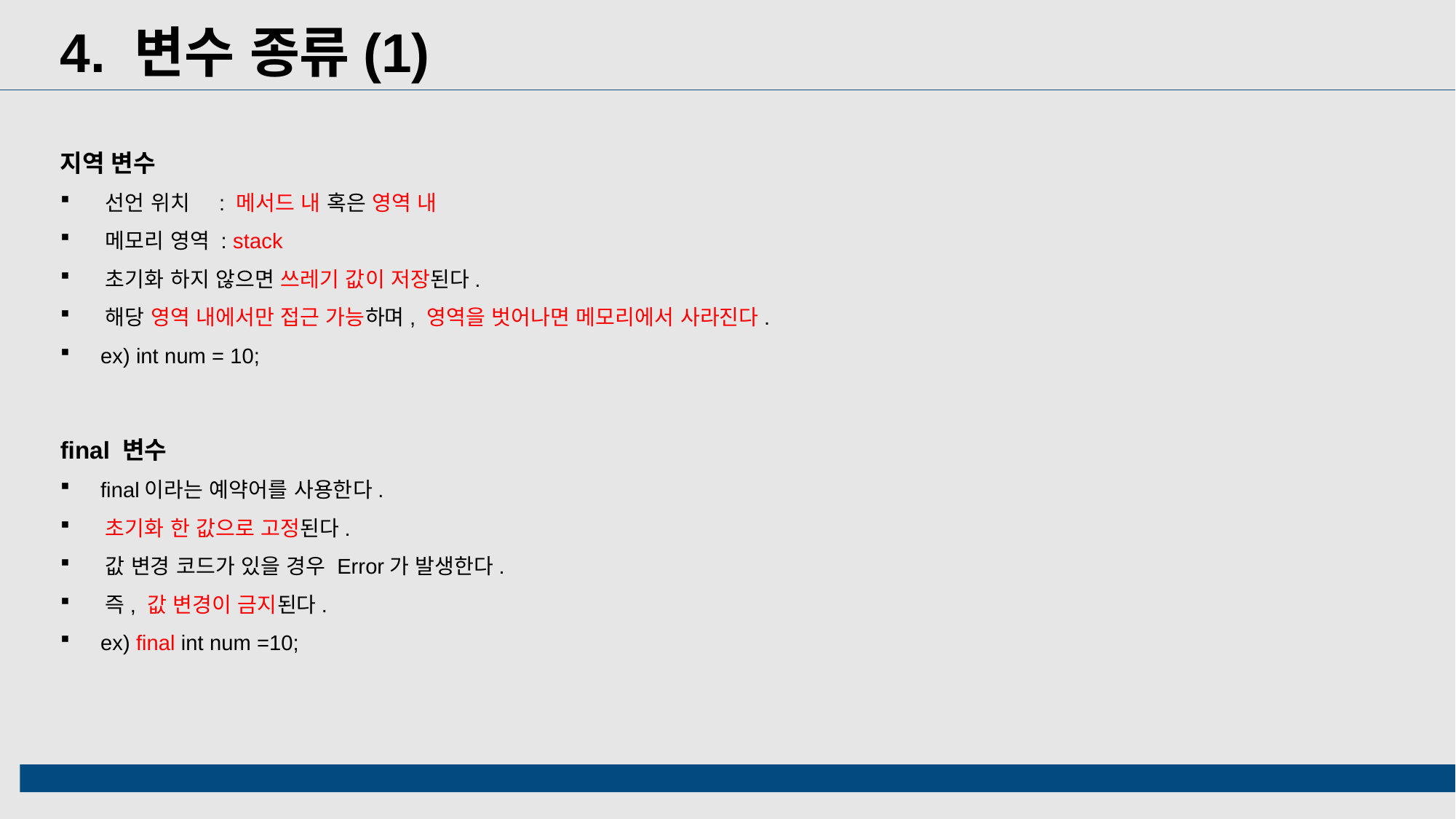

4. 변수 종류(1)
지역 변수
 선언 위치    : 메서드 내 혹은 영역 내
 메모리 영역 : stack
 초기화 하지 않으면 쓰레기 값이 저장된다.
 해당 영역 내에서만 접근 가능하며, 영역을 벗어나면 메모리에서 사라진다.
 ex) int num = 10;

final 변수
 final이라는 예약어를 사용한다.
 초기화 한 값으로 고정된다.
 값 변경 코드가 있을 경우 Error가 발생한다.
 즉, 값 변경이 금지된다.
 ex) final int num =10;